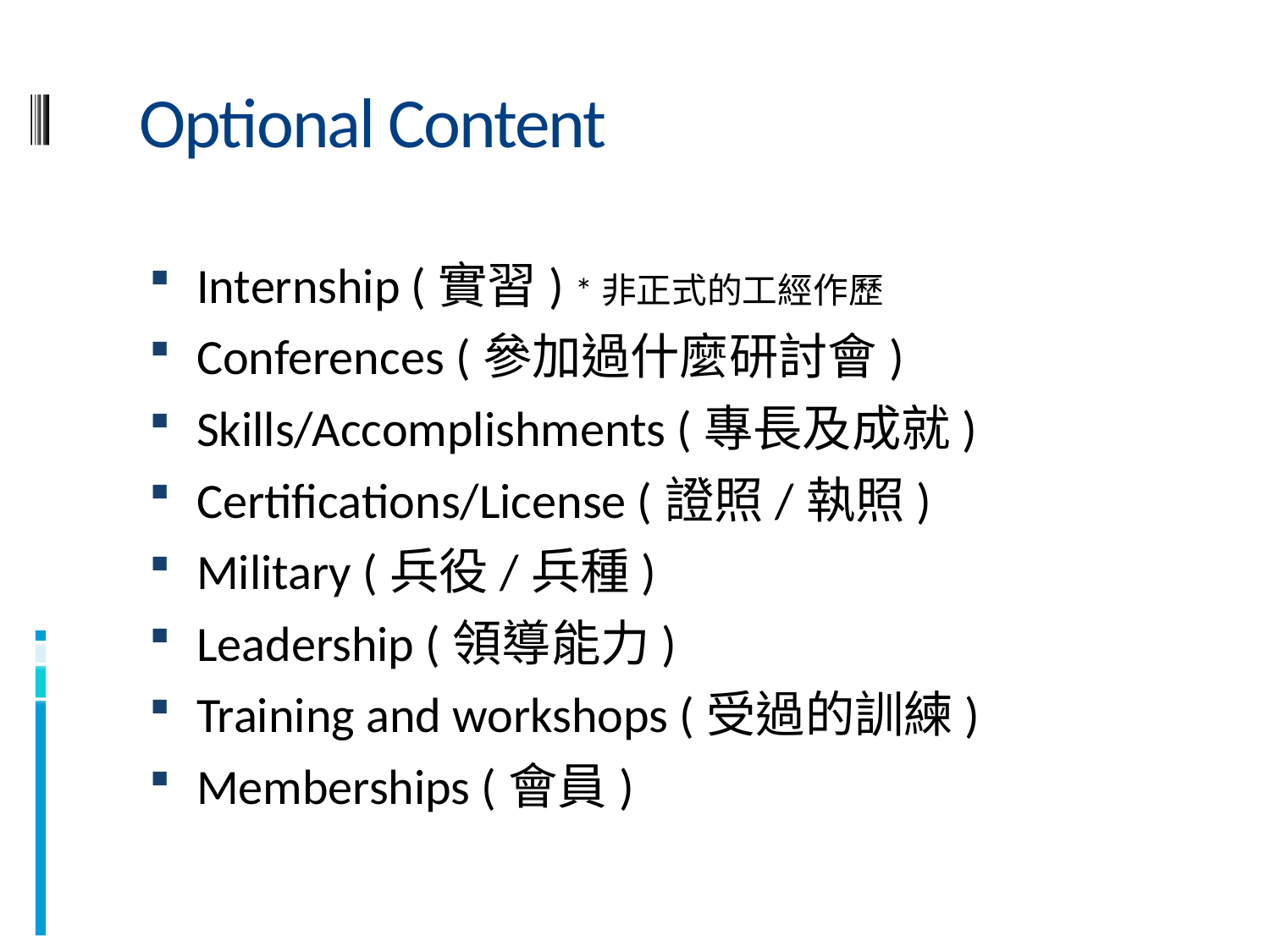

# Optional Content
Internship (實習) *非正式的工經作歷
Conferences (參加過什麼研討會)
Skills/Accomplishments (專長及成就)
Certifications/License (證照/執照)
Military (兵役/兵種)
Leadership (領導能力)
Training and workshops (受過的訓練)
Memberships (會員)